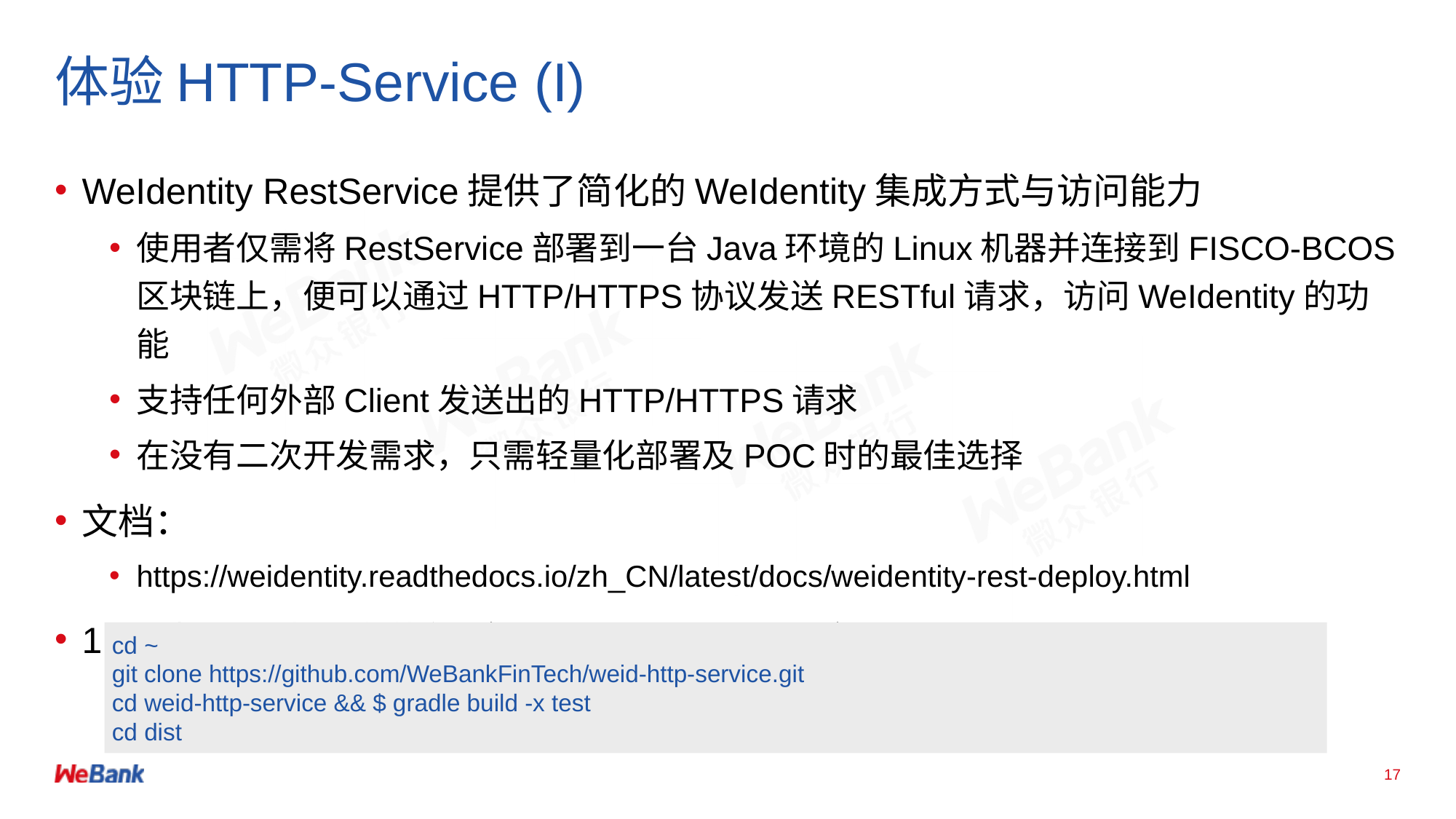

# 体验HTTP-Service (I)
WeIdentity RestService提供了简化的WeIdentity集成方式与访问能力
使用者仅需将RestService部署到一台Java环境的Linux机器并连接到FISCO-BCOS区块链上，便可以通过HTTP/HTTPS协议发送RESTful请求，访问WeIdentity的功能
支持任何外部Client发送出的HTTP/HTTPS请求
在没有二次开发需求，只需轻量化部署及POC时的最佳选择
文档：
https://weidentity.readthedocs.io/zh_CN/latest/docs/weidentity-rest-deploy.html
1. 下载代码生成安装包（以后均在dist/目录下）

cd ~
git clone https://github.com/WeBankFinTech/weid-http-service.git
cd weid-http-service && $ gradle build -x test
cd dist
17